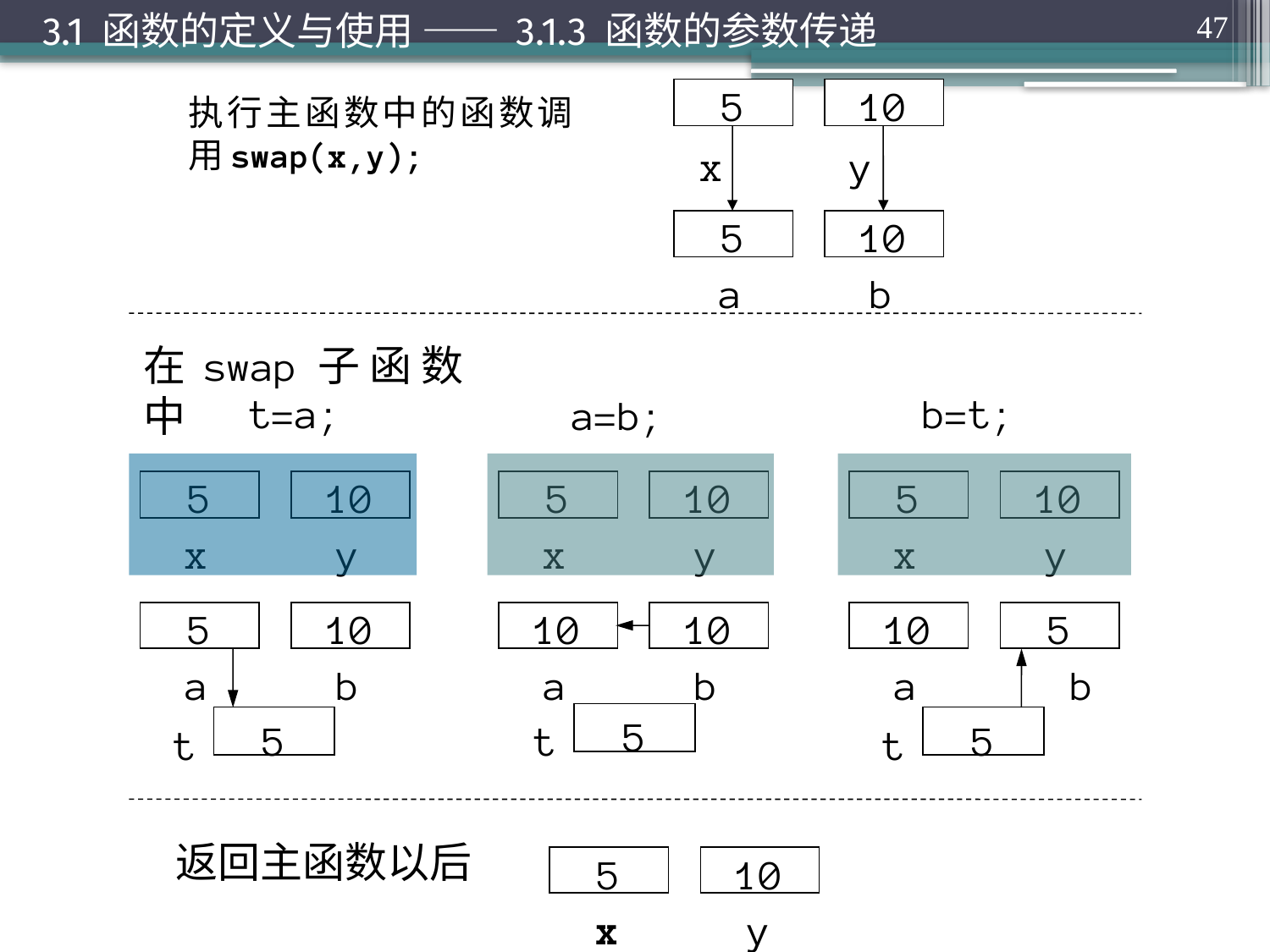

3.1 函数的定义与使用 —— 3.1.3 函数的参数传递
47
5
10
执行主函数中的函数调用swap(x,y);

  x
  y
5
10
  a
  b

在swap子函数中
t=a;
b=t;
a=b;

5
10
5
10
5
10
  x
  y
  x
  y
  x
  y
5
10
10
10
10
5

  a
  b
  a
  b
  a
  b
5
5
5
t
t
t

返回主函数以后
5
10
x
y